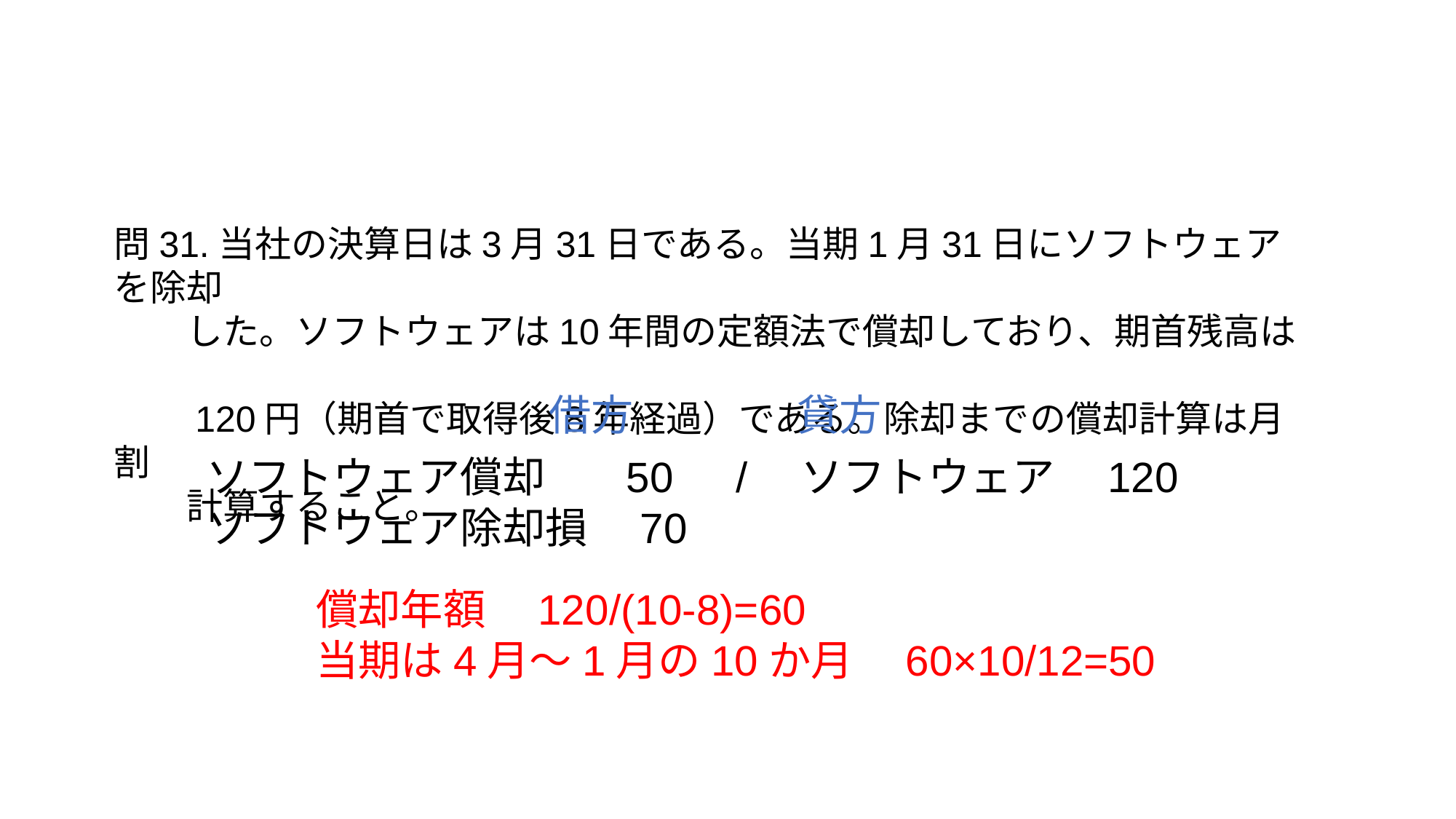

問31.当社の決算日は3月31日である。当期1月31日にソフトウェアを除却
　　した。ソフトウェアは10年間の定額法で償却しており、期首残高は
　　120円（期首で取得後8年経過）である。除却までの償却計算は月割
　　計算すること。
借方
貸方
ソフトウェア償却　   50　/　ソフトウェア　120
ソフトウェア除却損　70
償却年額　120/(10-8)=60
当期は4月～1月の10か月　60×10/12=50